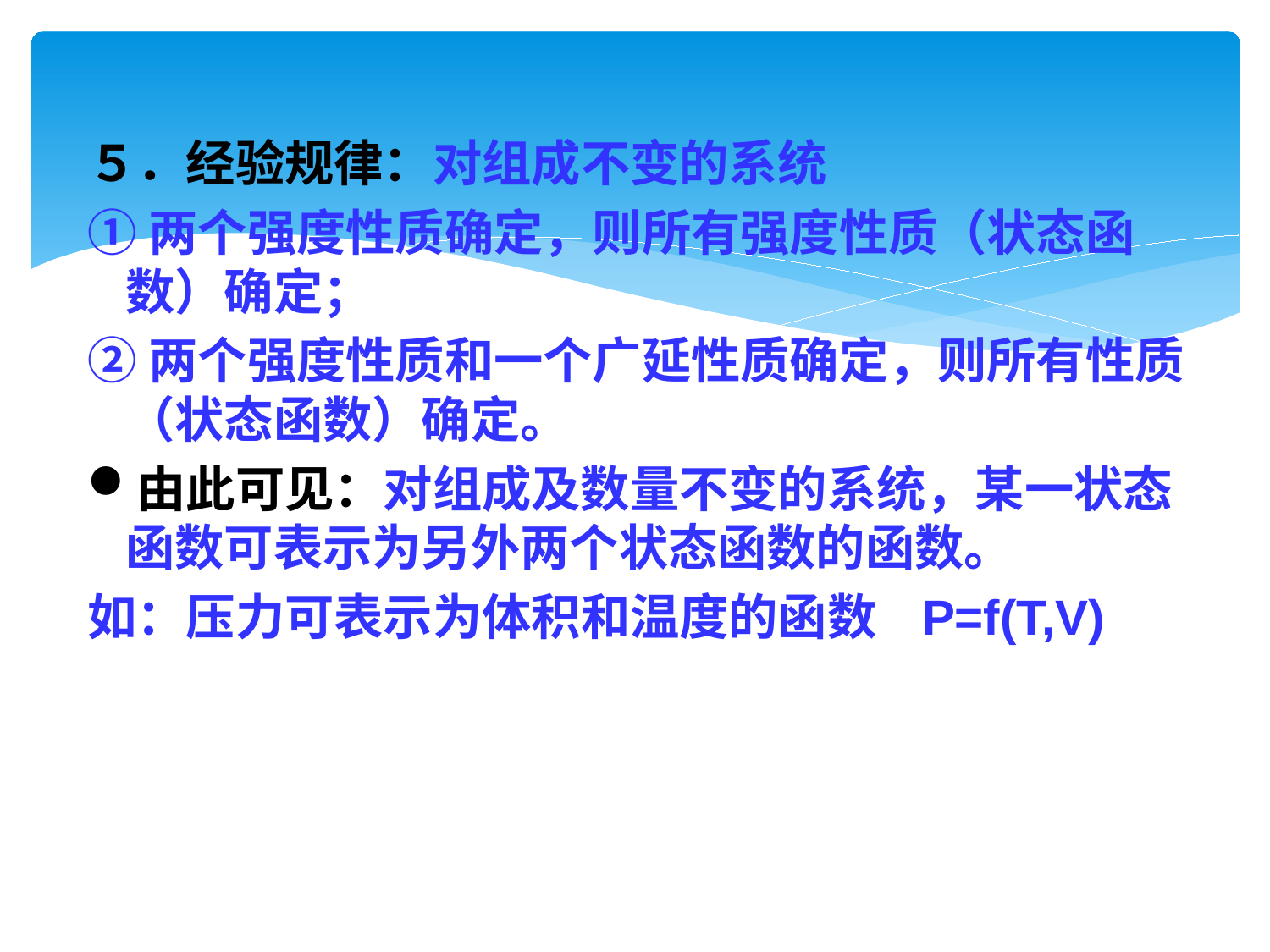

#
５．经验规律：对组成不变的系统
①两个强度性质确定，则所有强度性质（状态函数）确定；
②两个强度性质和一个广延性质确定，则所有性质（状态函数）确定。
由此可见：对组成及数量不变的系统，某一状态函数可表示为另外两个状态函数的函数。
如：压力可表示为体积和温度的函数   P=f(T,V)